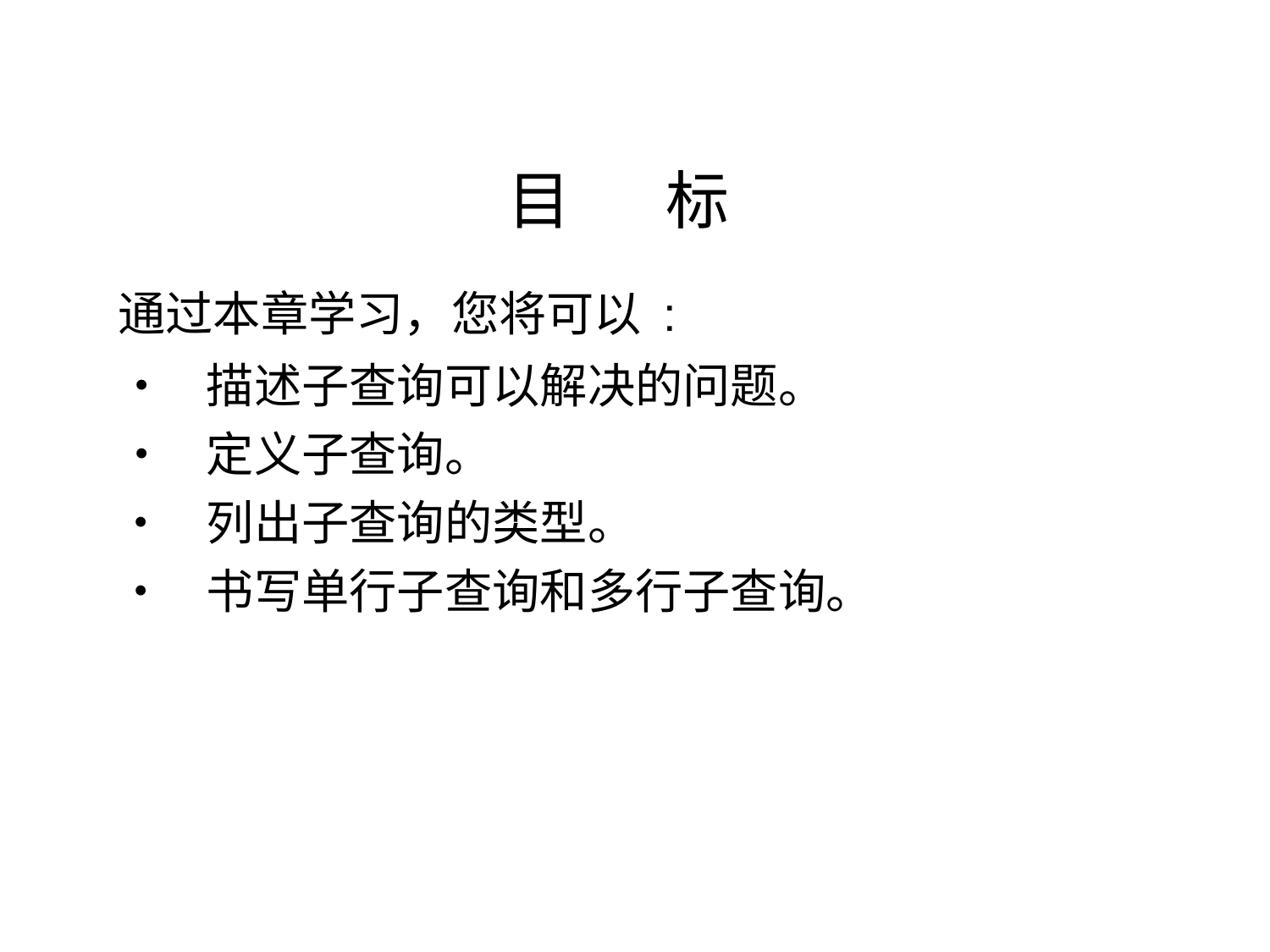

目 标
通过本章学习，您将可以 :
• 描述子查询可以解决的问题。
• 定义子查询。
• 列出子查询的类型。
• 书写单行子查询和多行子查询。